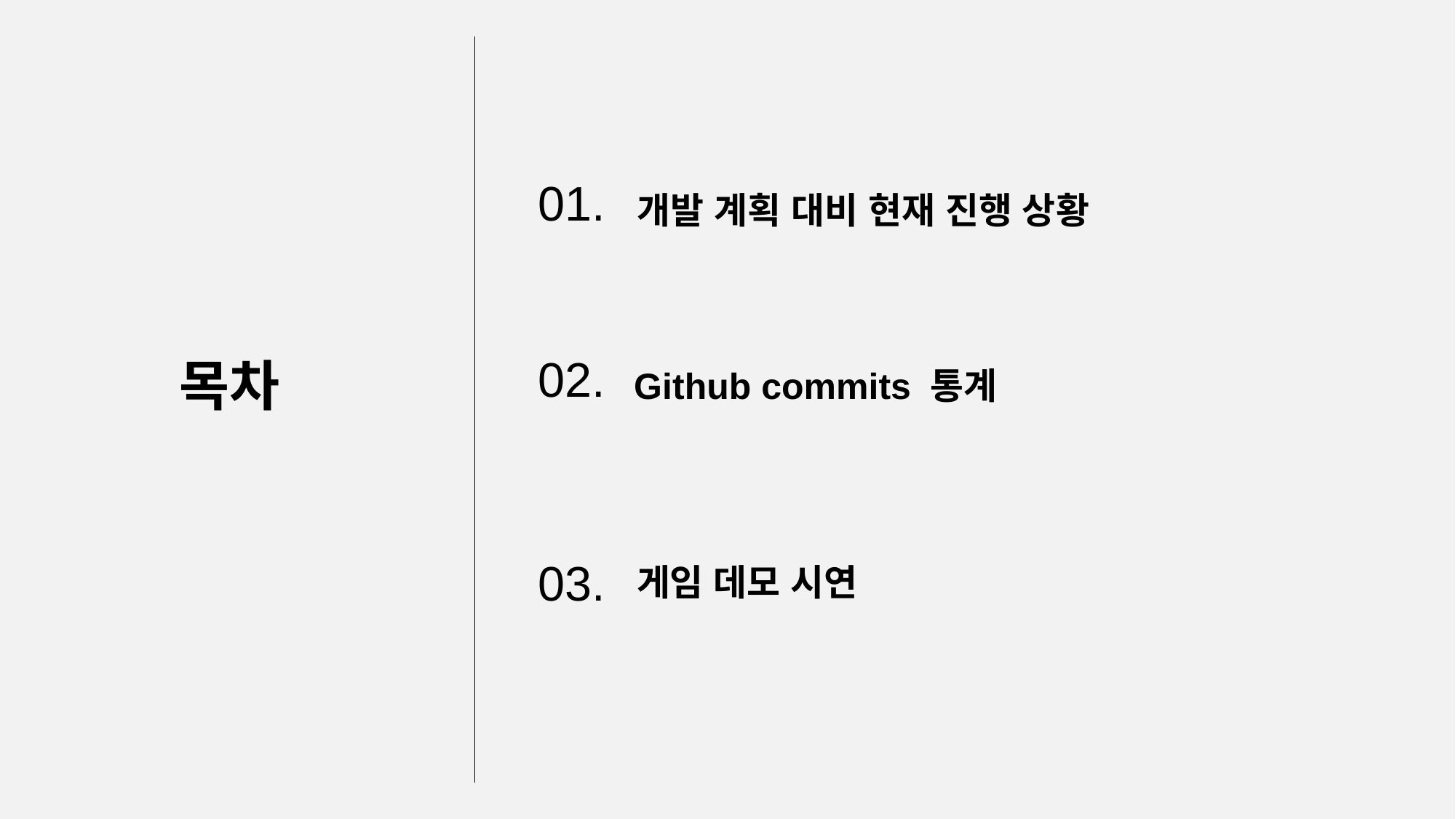

01.
 개발 계획 대비 현재 진행 상황
02.
 목차
 Github commits 통계
03.
 게임 데모 시연